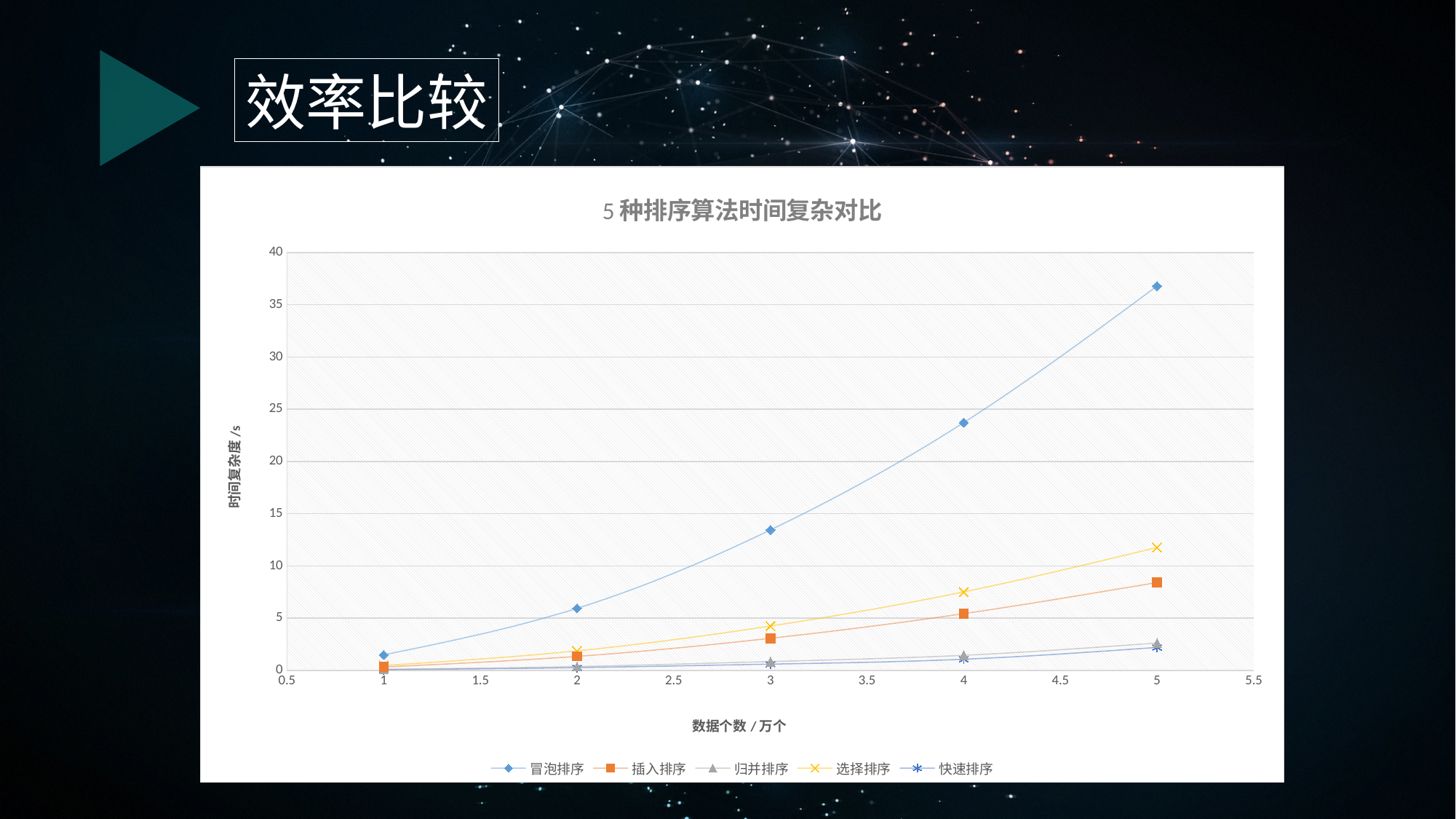

效率比较

### Chart: 5种排序算法时间复杂对比

| Category |  |  |  |  |  |
|---|---|---|---|---|---|